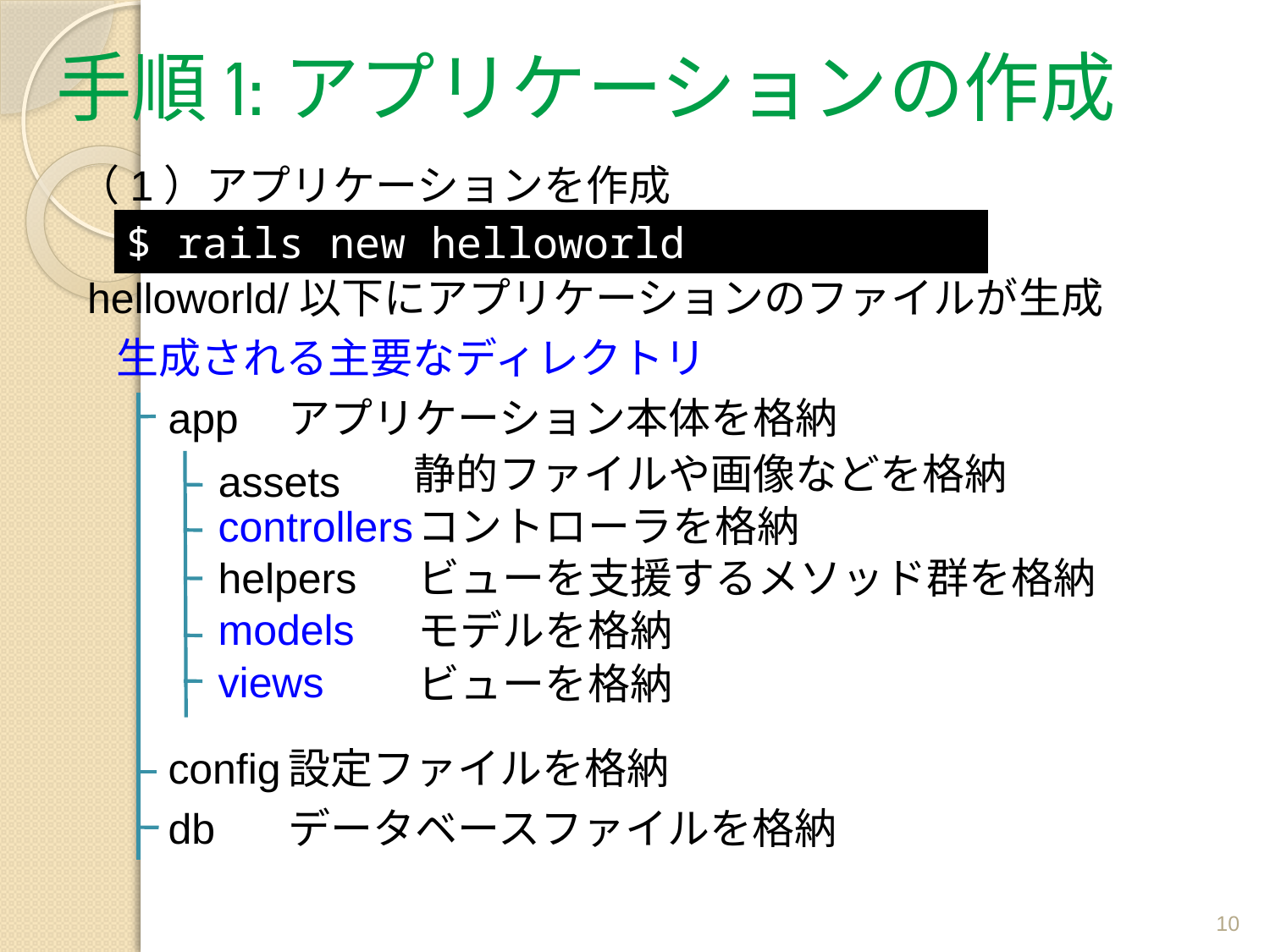

# 手順1:アプリケーションの作成
（1）アプリケーションを作成
$ rails new helloworld
helloworld/以下にアプリケーションのファイルが生成
生成される主要なディレクトリ
app
アプリケーション本体を格納
静的ファイルや画像などを格納
assets
controllers
コントローラを格納
helpers
ビューを支援するメソッド群を格納
models
モデルを格納
views
ビューを格納
config
設定ファイルを格納
db
データベースファイルを格納
10